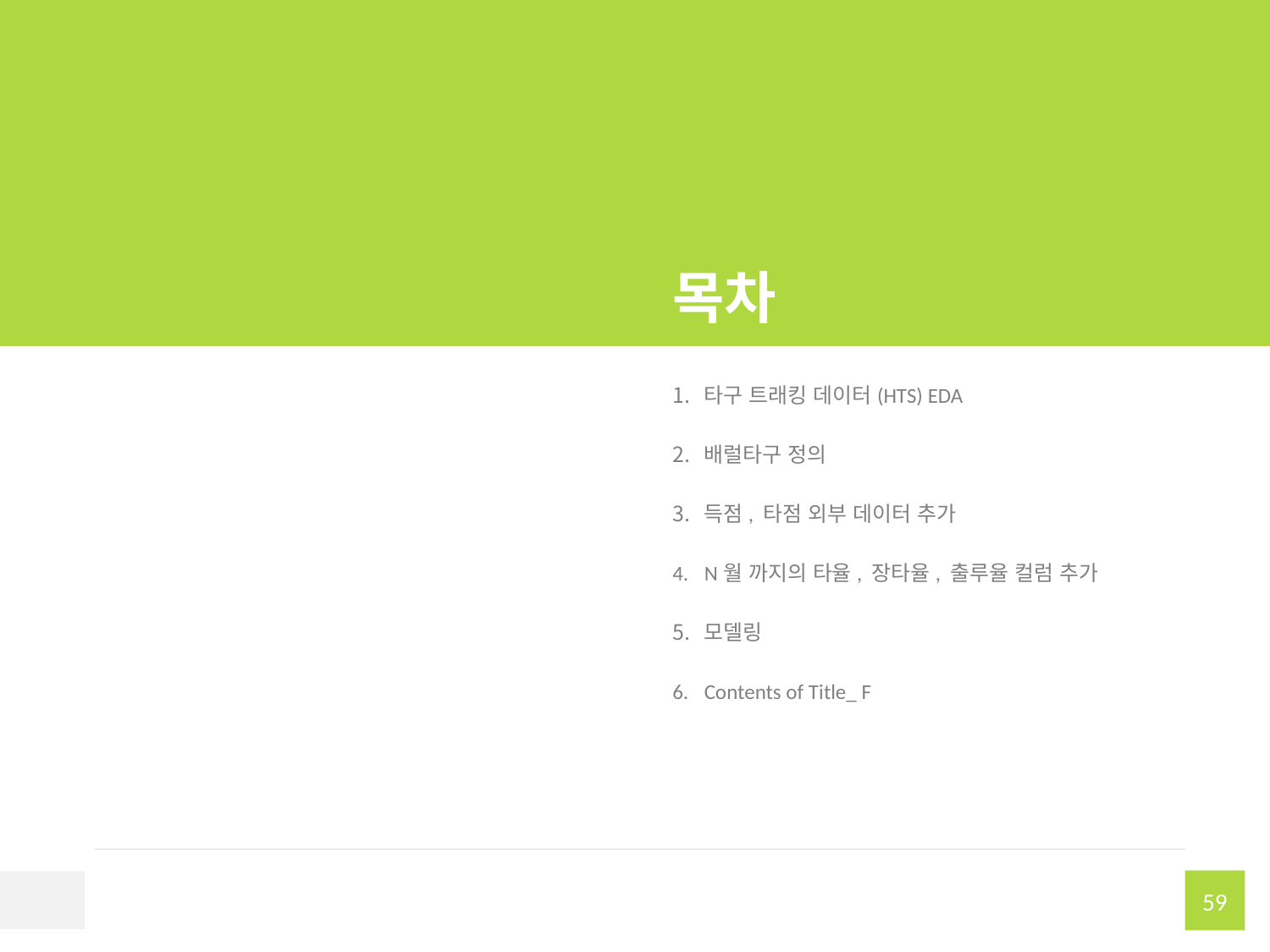

목차
타구 트래킹 데이터(HTS) EDA

배럴타구 정의

득점, 타점 외부 데이터 추가

N월 까지의 타율, 장타율, 출루율 컬럼 추가

모델링

Contents of Title_ F